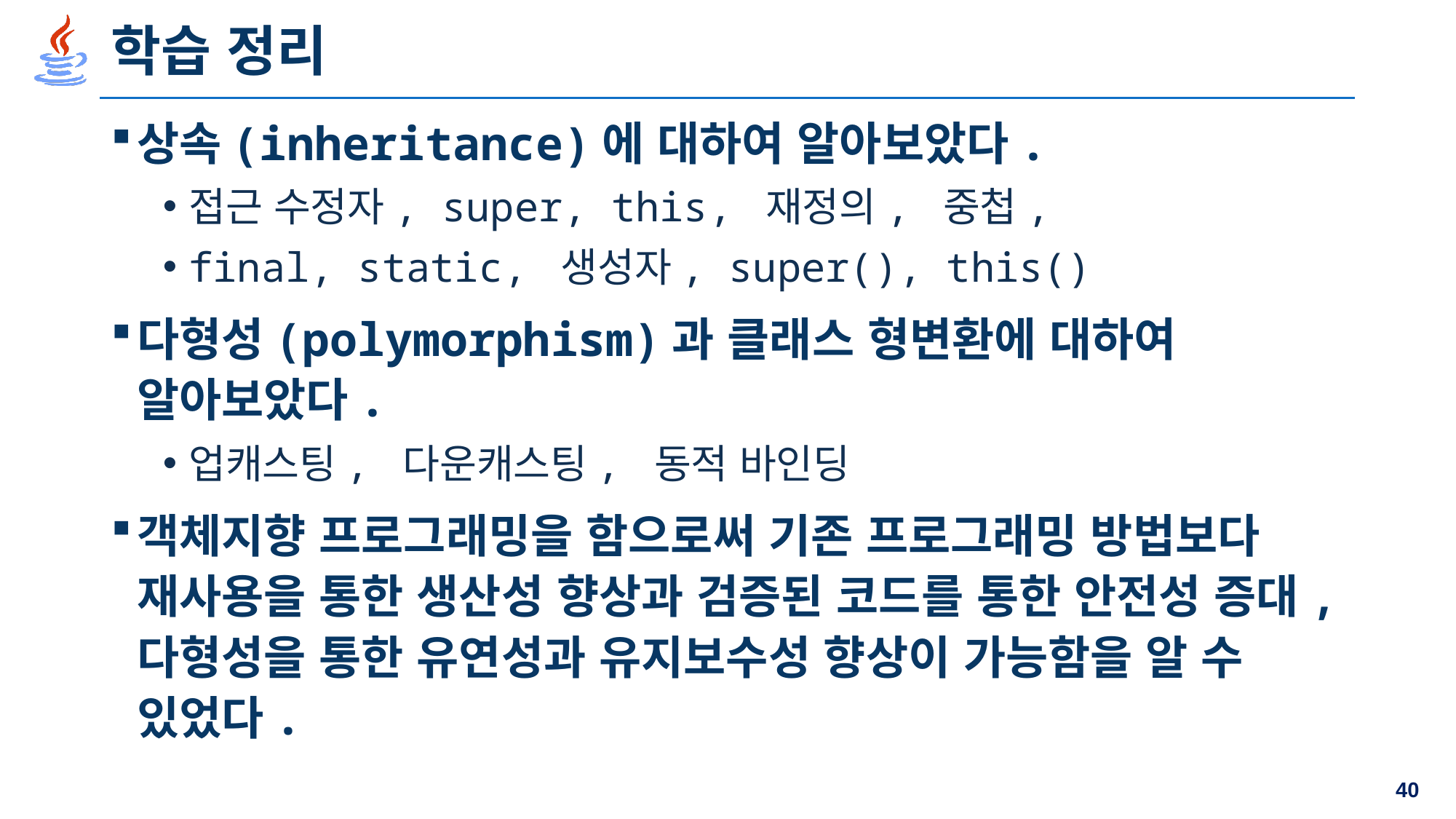

# 학습 정리
상속(inheritance)에 대하여 알아보았다.
접근 수정자, super, this, 재정의, 중첩,
final, static, 생성자, super(), this()
다형성(polymorphism)과 클래스 형변환에 대하여 알아보았다.
업캐스팅, 다운캐스팅, 동적 바인딩
객체지향 프로그래밍을 함으로써 기존 프로그래밍 방법보다 재사용을 통한 생산성 향상과 검증된 코드를 통한 안전성 증대, 다형성을 통한 유연성과 유지보수성 향상이 가능함을 알 수 있었다.

40